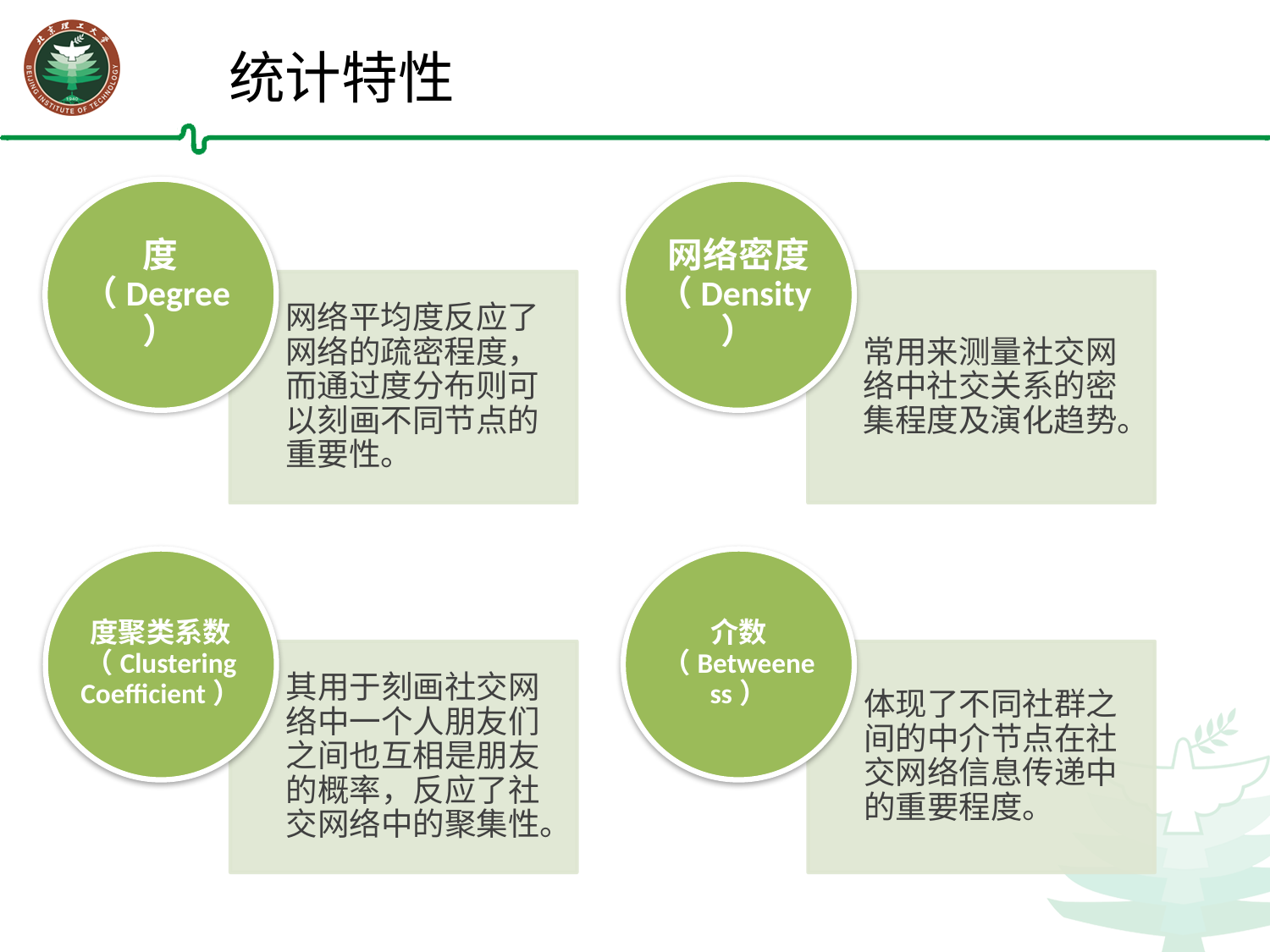

统计特性
网络平均度反应了网络的疏密程度，而通过度分布则可以刻画不同节点的重要性。
度（Degree）
常用来测量社交网络中社交关系的密集程度及演化趋势。
网络密度（Density）
其用于刻画社交网络中一个人朋友们之间也互相是朋友的概率，反应了社交网络中的聚集性。
度聚类系数（Clustering Coefficient）
体现了不同社群之间的中介节点在社交网络信息传递中的重要程度。
介数（Betweeness）